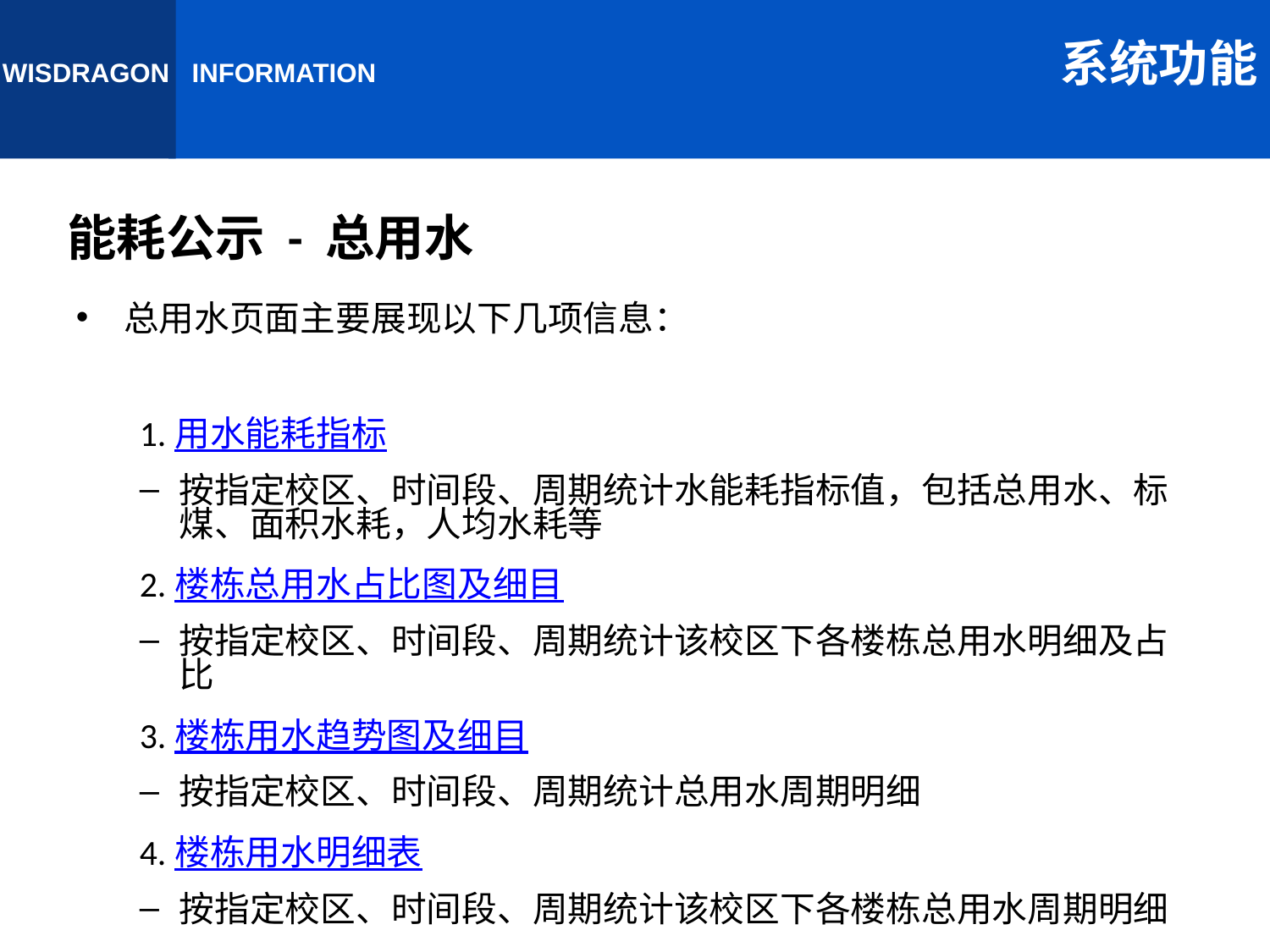

系统功能
能耗公示 - 总用水
总用水页面主要展现以下几项信息：

1.用水能耗指标
按指定校区、时间段、周期统计水能耗指标值，包括总用水、标煤、面积水耗，人均水耗等
2.楼栋总用水占比图及细目
按指定校区、时间段、周期统计该校区下各楼栋总用水明细及占比
3.楼栋用水趋势图及细目
按指定校区、时间段、周期统计总用水周期明细
4.楼栋用水明细表
按指定校区、时间段、周期统计该校区下各楼栋总用水周期明细